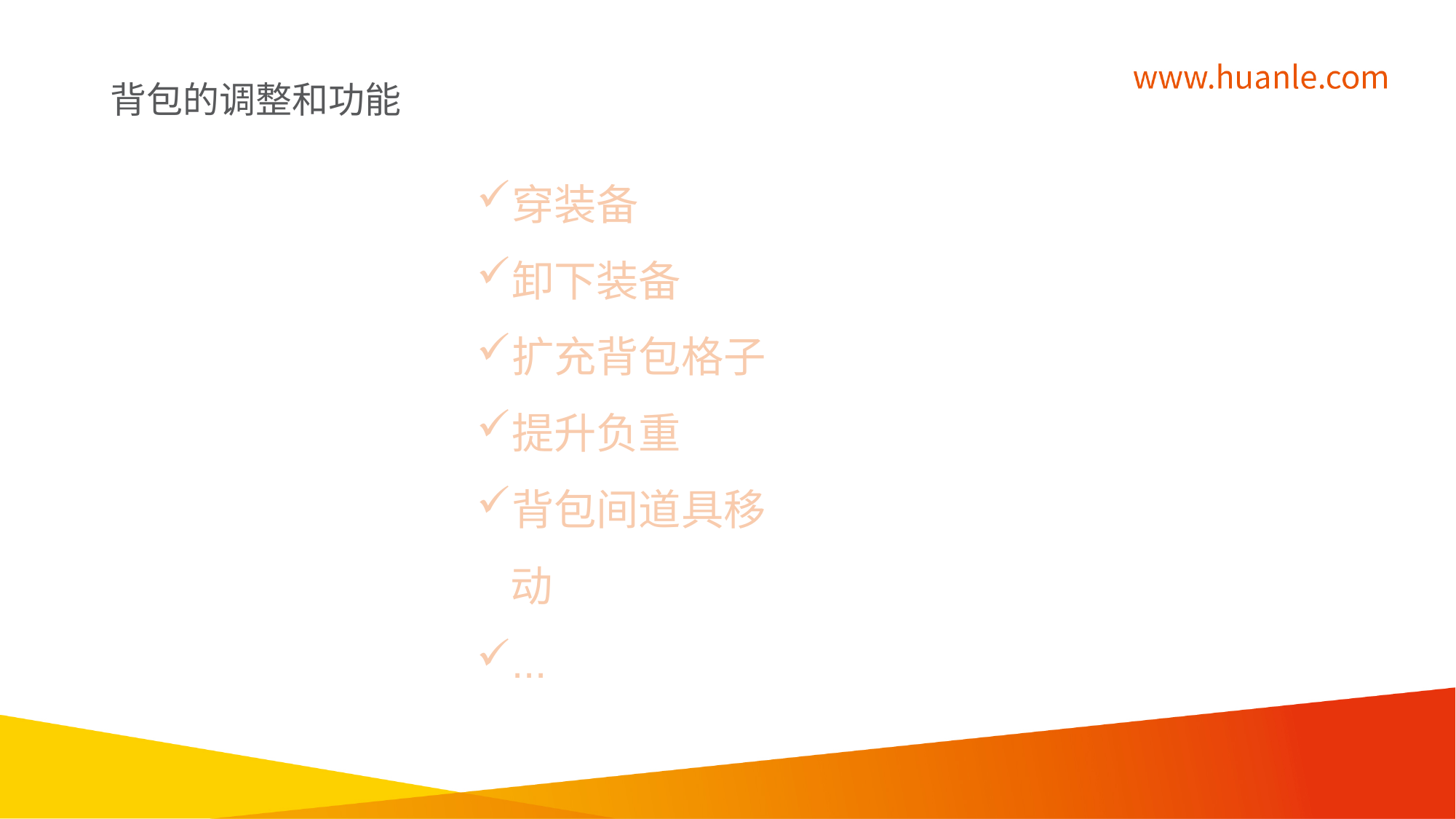

背包的调整和功能
穿装备
卸下装备
扩充背包格子
提升负重
背包间道具移动
...